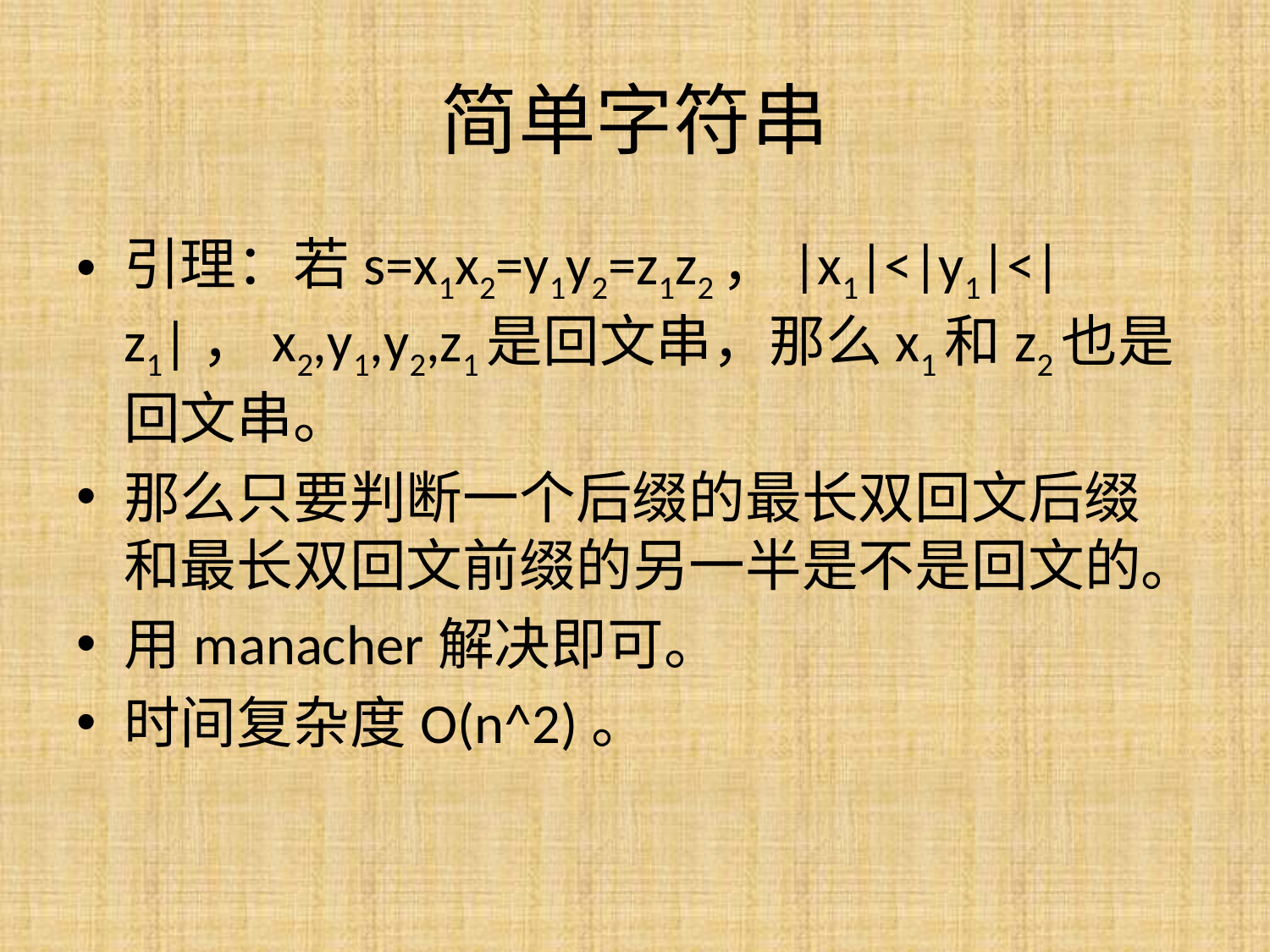

# 简单字符串
引理：若s=x1x2=y1y2=z1z2，|x1|<|y1|<|z1|，x2,y1,y2,z1是回文串，那么x1和z2也是回文串。
那么只要判断一个后缀的最长双回文后缀和最长双回文前缀的另一半是不是回文的。
用manacher解决即可。
时间复杂度O(n^2)。